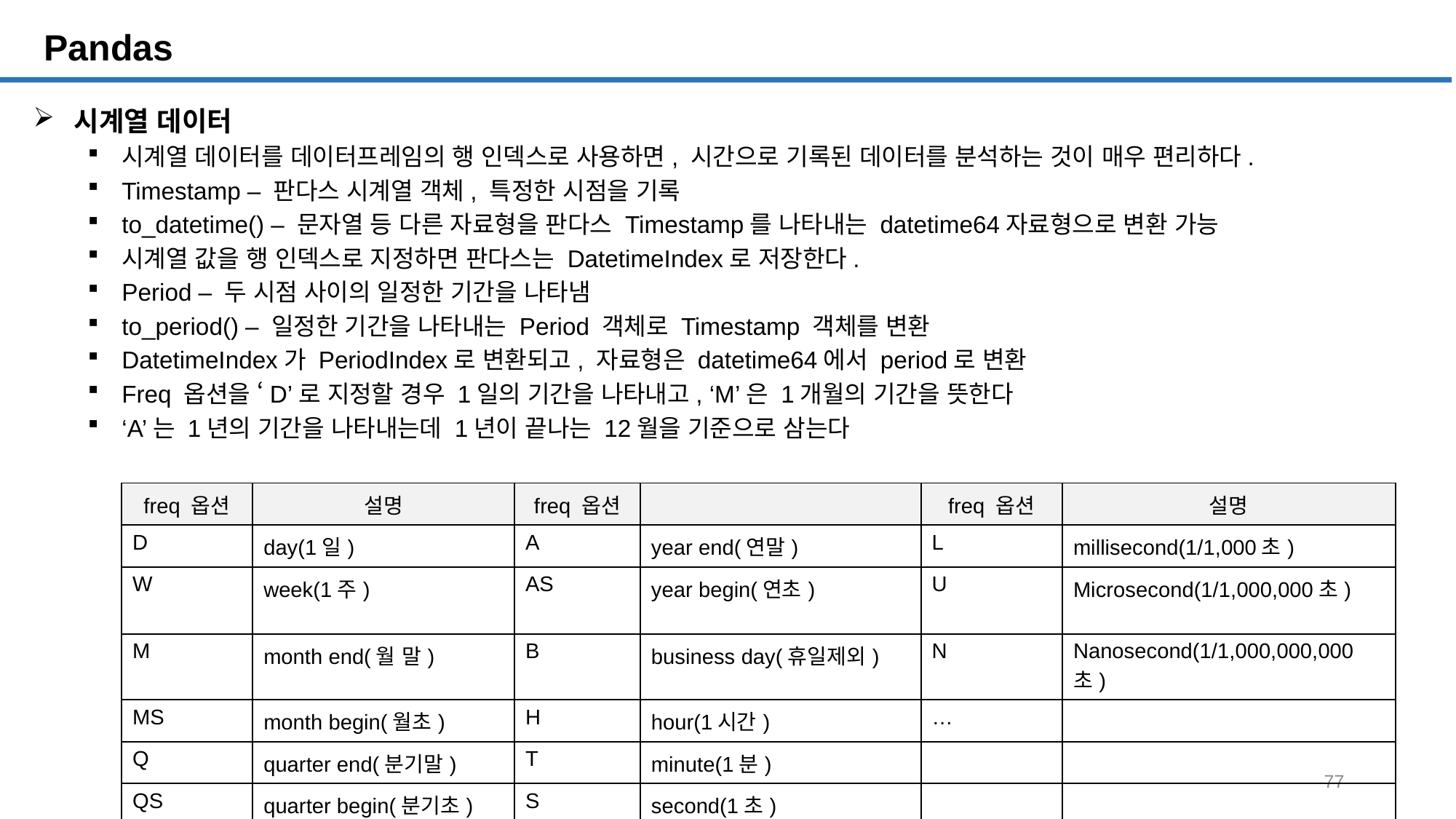

SQL 튜닝 개요
# Pandas

시계열 데이터
시계열 데이터를 데이터프레임의 행 인덱스로 사용하면, 시간으로 기록된 데이터를 분석하는 것이 매우 편리하다.
Timestamp – 판다스 시계열 객체, 특정한 시점을 기록
to_datetime() – 문자열 등 다른 자료형을 판다스 Timestamp를 나타내는 datetime64자료형으로 변환 가능
시계열 값을 행 인덱스로 지정하면 판다스는 DatetimeIndex로 저장한다.
Period – 두 시점 사이의 일정한 기간을 나타냄
to_period() – 일정한 기간을 나타내는 Period 객체로 Timestamp 객체를 변환
DatetimeIndex가 PeriodIndex로 변환되고, 자료형은 datetime64에서 period로 변환
Freq 옵션을 ‘D’로 지정할 경우 1일의 기간을 나타내고, ‘M’은 1개월의 기간을 뜻한다
‘A’는 1년의 기간을 나타내는데 1년이 끝나는 12월을 기준으로 삼는다

| freq 옵션 | 설명 | freq 옵션 |  | freq 옵션 | 설명 |
| --- | --- | --- | --- | --- | --- |
| D | day(1일) | A | year end(연말) | L | millisecond(1/1,000초) |
| W | week(1주) | AS | year begin(연초) | U | Microsecond(1/1,000,000초) |
| M | month end(월 말) | B | business day(휴일제외) | N | Nanosecond(1/1,000,000,000초) |
| MS | month begin(월초) | H | hour(1시간) | … |  |
| Q | quarter end(분기말) | T | minute(1분) |  |  |
| QS | quarter begin(분기초) | S | second(1초) |  |  |
77